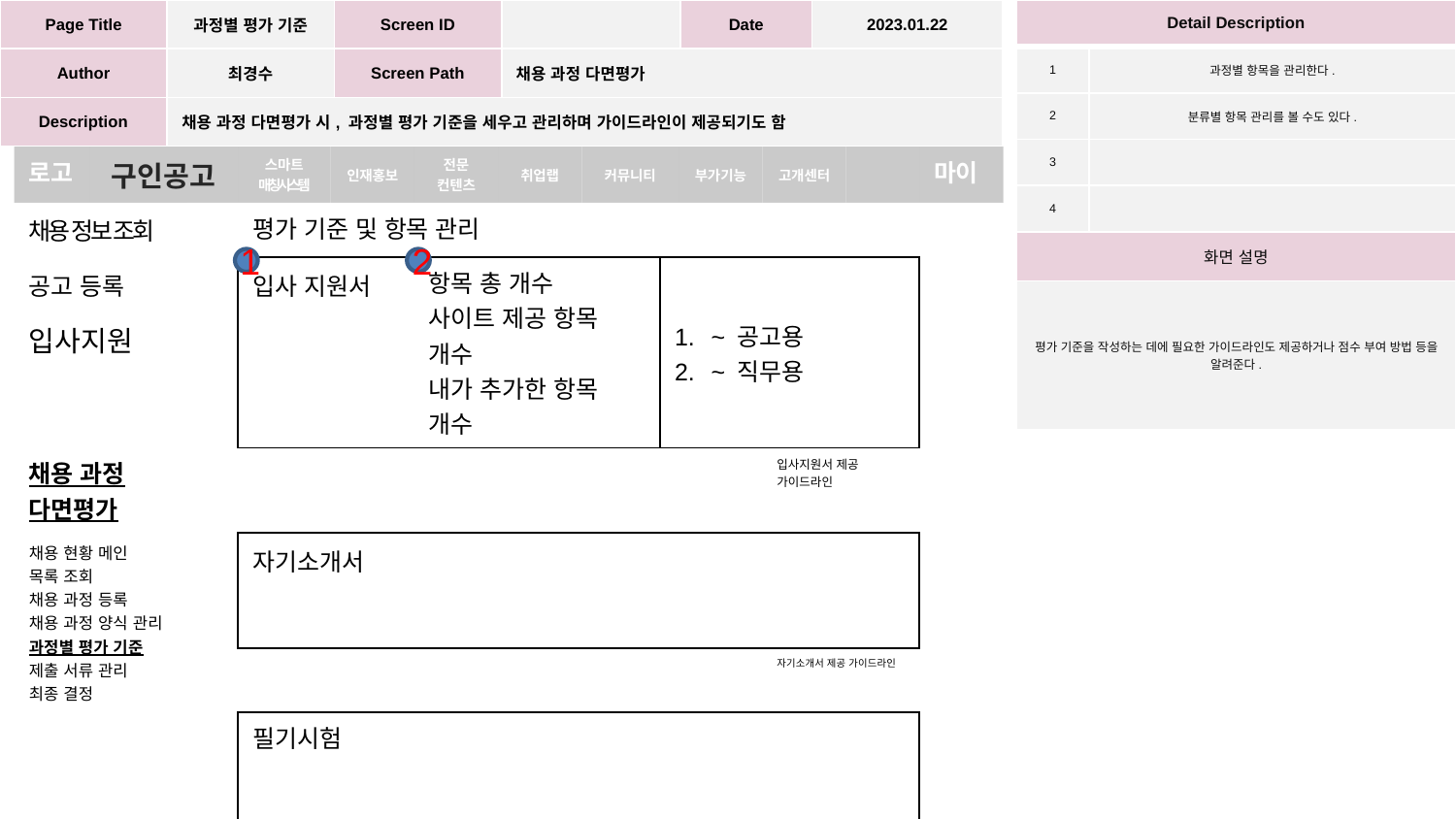

| Page Title | 과정별 평가 기준 | Screen ID |  | Date | 2023.01.22 |
| --- | --- | --- | --- | --- | --- |
| Author | 최경수 | Screen Path | 채용 과정 다면평가 |  |  |
| Description | 채용 과정 다면평가 시, 과정별 평가 기준을 세우고 관리하며 가이드라인이 제공되기도 함 |  |  |  |  |
| Detail Description |  |
| --- | --- |
| 1 | 과정별 항목을 관리한다. |
| 2 | 분류별 항목 관리를 볼 수도 있다. |
| 3 |  |
| 4 |  |
| 화면 설명 |  |
| 평가 기준을 작성하는 데에 필요한 가이드라인도 제공하거나 점수 부여 방법 등을 알려준다. |  |
| 로고 | 구인공고 | 구인공고 | 스마트 매칭시스템 | 인재홍보 | 전문 컨텐츠 | 취업랩 | 커뮤니티 |  | 부가기능 | 고개센터 |  | 마이 |
| --- | --- | --- | --- | --- | --- | --- | --- | --- | --- | --- | --- | --- |
| 채용 정보 조회 |  |  | 평가 기준 및 항목 관리 |  |  |  |  |  |  |  |  |  |
| 공고 등록 |  |  | 입사 지원서 |  | 항목 총 개수 사이트 제공 항목 개수 내가 추가한 항목 개수 |  |  | ~ 공고용 ~ 직무용 |  |  |  |  |
| 입사지원 |  |  |  |  |  |  |  |  |  |  |  |  |
| 채용 과정 다면평가 |  |  |  |  |  |  |  |  |  | 입사지원서 제공 가이드라인 |  |  |
| 채용 현황 메인 목록 조회 채용 과정 등록 채용 과정 양식 관리 과정별 평가 기준 제출 서류 관리 최종 결정 |  |  | 자기소개서 |  |  |  |  |  |  |  |  |  |
|  |  |  |  |  |  |  |  |  |  |  |  |  |
|  |  |  |  |  |  |  |  |  |  | 자기소개서 제공 가이드라인 |  |  |
|  |  |  | 필기시험 |  |  |  |  |  |  |  |  |  |
|  |  |  |  |  |  |  |  |  |  |  |  |  |
|  |  |  |  |  |  |  |  |  |  | 필기시험 제공 가이드라인 |  |  |
1
2